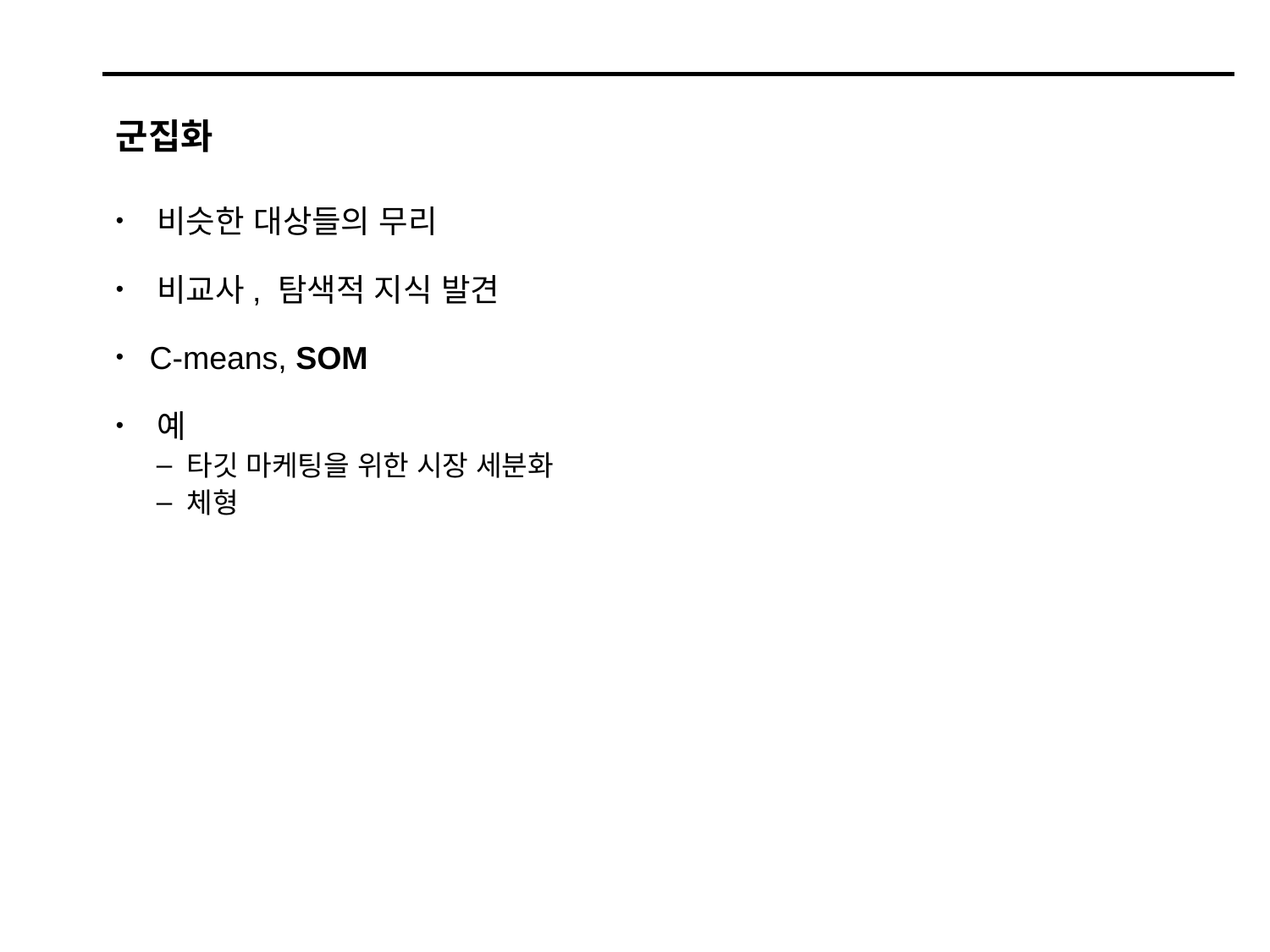

# 군집화
 비슷한 대상들의 무리
 비교사, 탐색적 지식 발견
 C-means, SOM
 예
 타깃 마케팅을 위한 시장 세분화
 체형